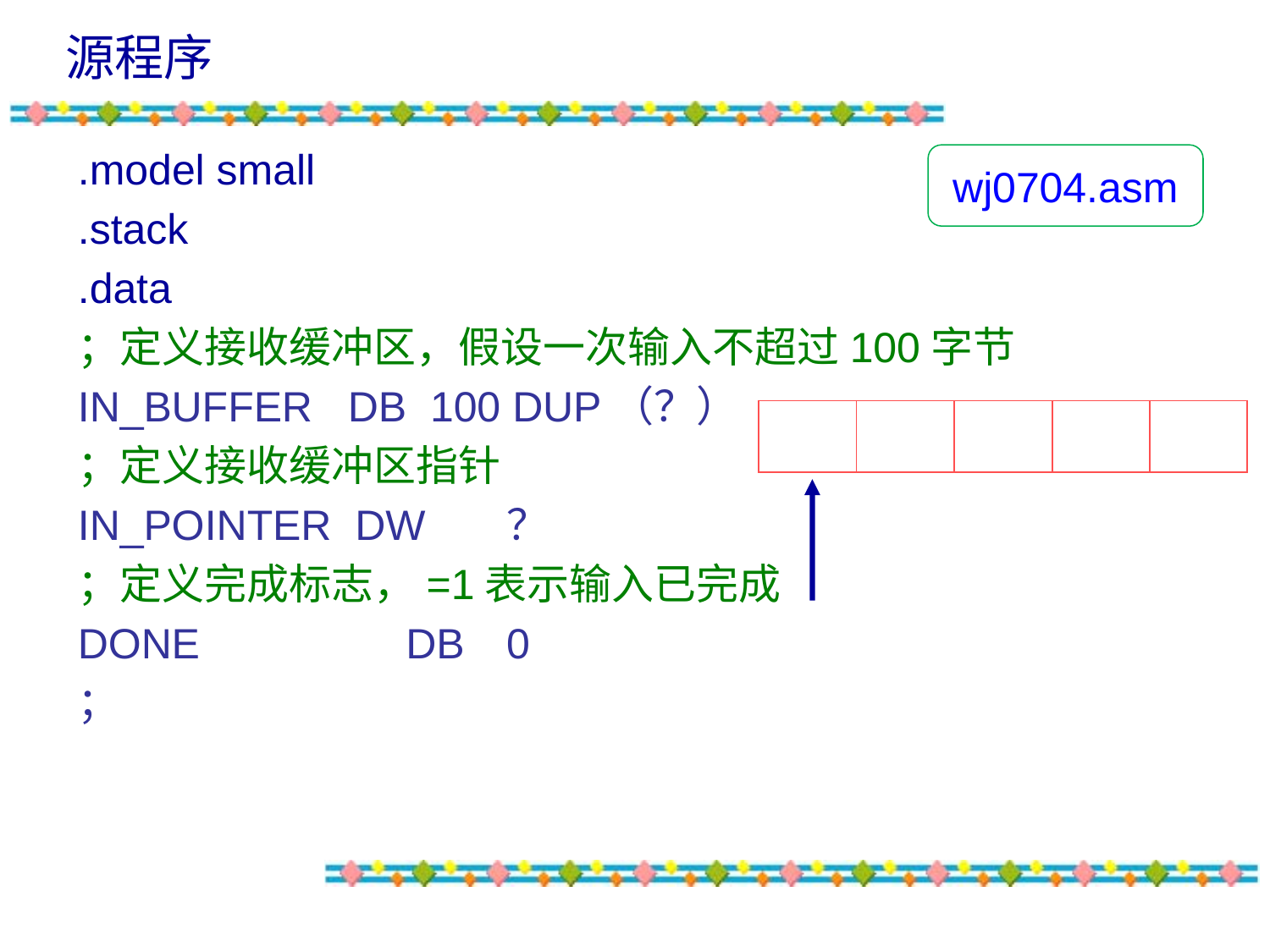

源程序
.model small
.stack
.data
；定义接收缓冲区，假设一次输入不超过100字节
IN_BUFFER   DB  100 DUP（？）
；定义接收缓冲区指针
IN_POINTER  DW	？
；定义完成标志，=1表示输入已完成
DONE	             DB	0
；
wj0704.asm
|  |  |  |  |  |
| --- | --- | --- | --- | --- |